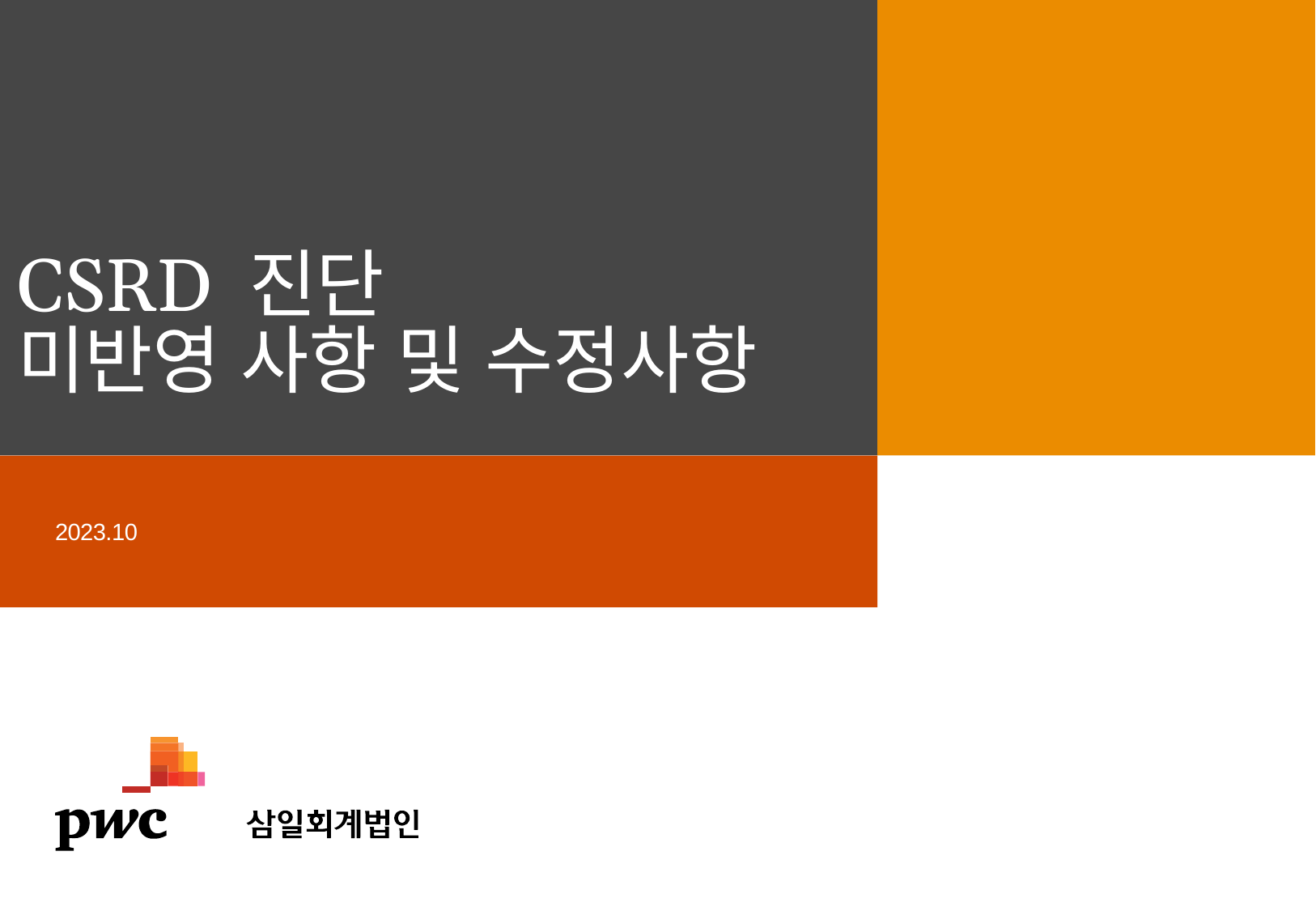

# CSRD 진단 미반영 사항 및 수정사항
2023.10